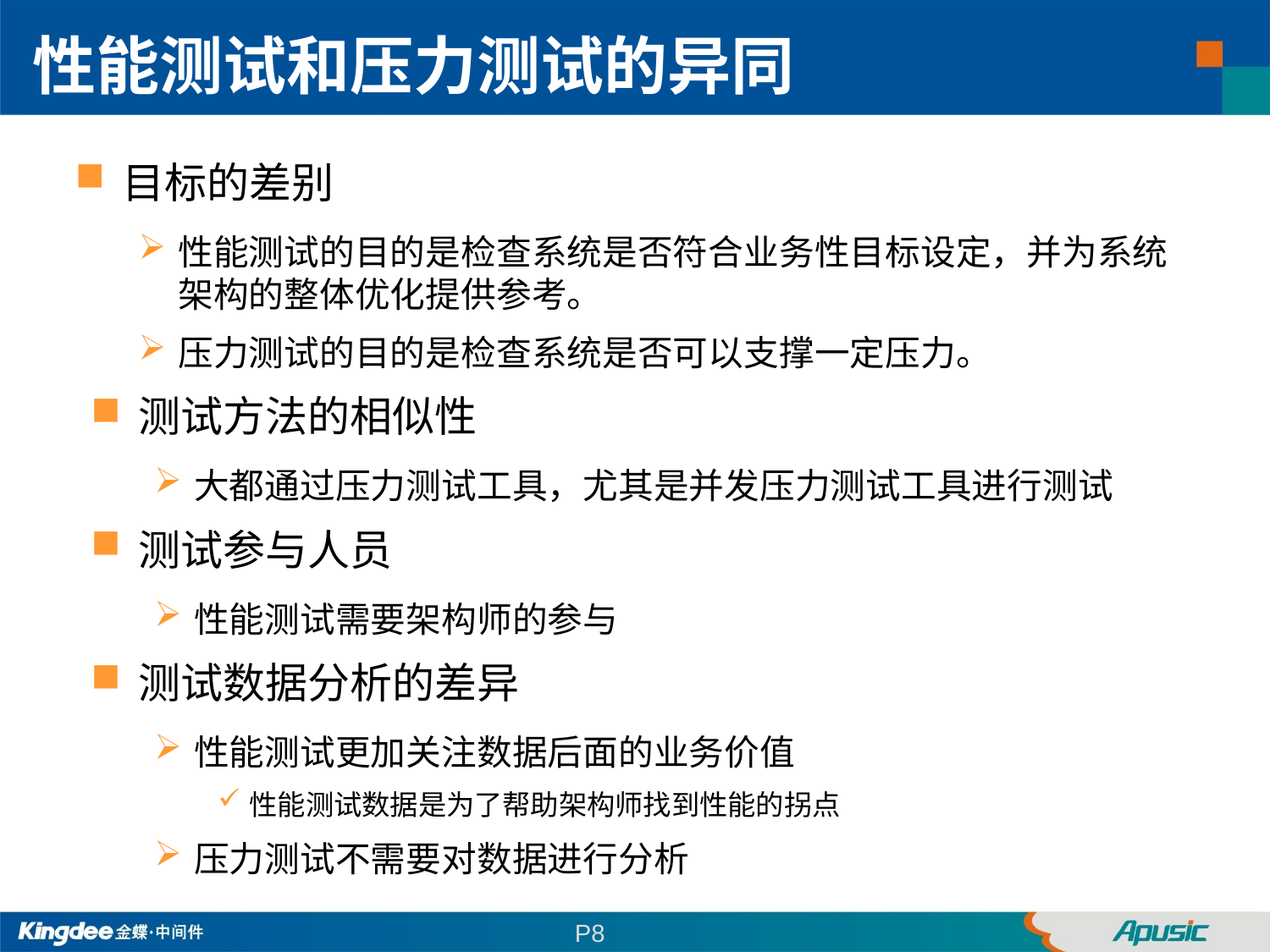

性能测试和压力测试的异同
目标的差别
性能测试的目的是检查系统是否符合业务性目标设定，并为系统架构的整体优化提供参考。
压力测试的目的是检查系统是否可以支撑一定压力。
测试方法的相似性
大都通过压力测试工具，尤其是并发压力测试工具进行测试
测试参与人员
性能测试需要架构师的参与
测试数据分析的差异
性能测试更加关注数据后面的业务价值
性能测试数据是为了帮助架构师找到性能的拐点
压力测试不需要对数据进行分析